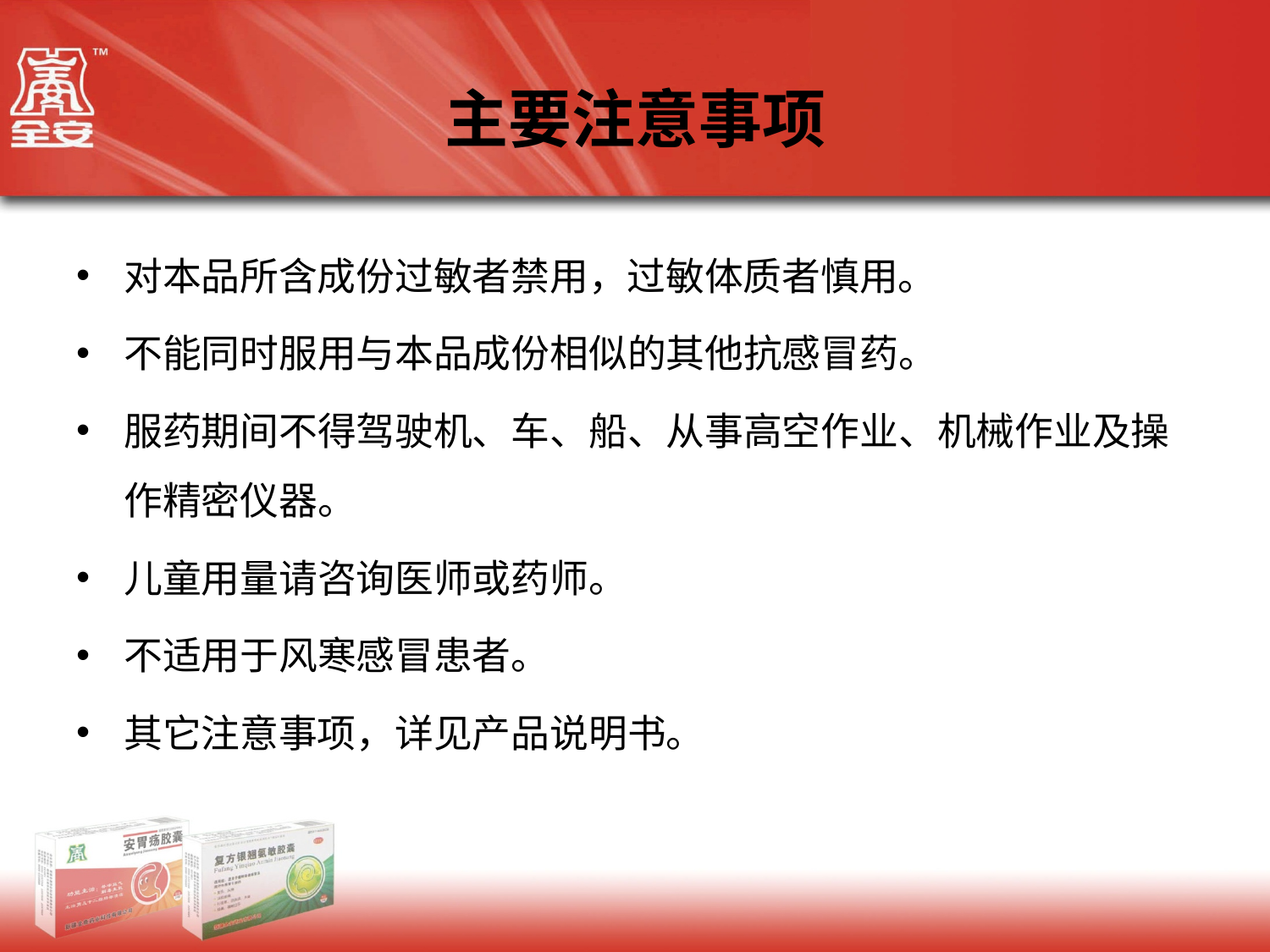

# 主要注意事项
对本品所含成份过敏者禁用，过敏体质者慎用。
不能同时服用与本品成份相似的其他抗感冒药。
服药期间不得驾驶机、车、船、从事高空作业、机械作业及操作精密仪器。
儿童用量请咨询医师或药师。
不适用于风寒感冒患者。
其它注意事项，详见产品说明书。